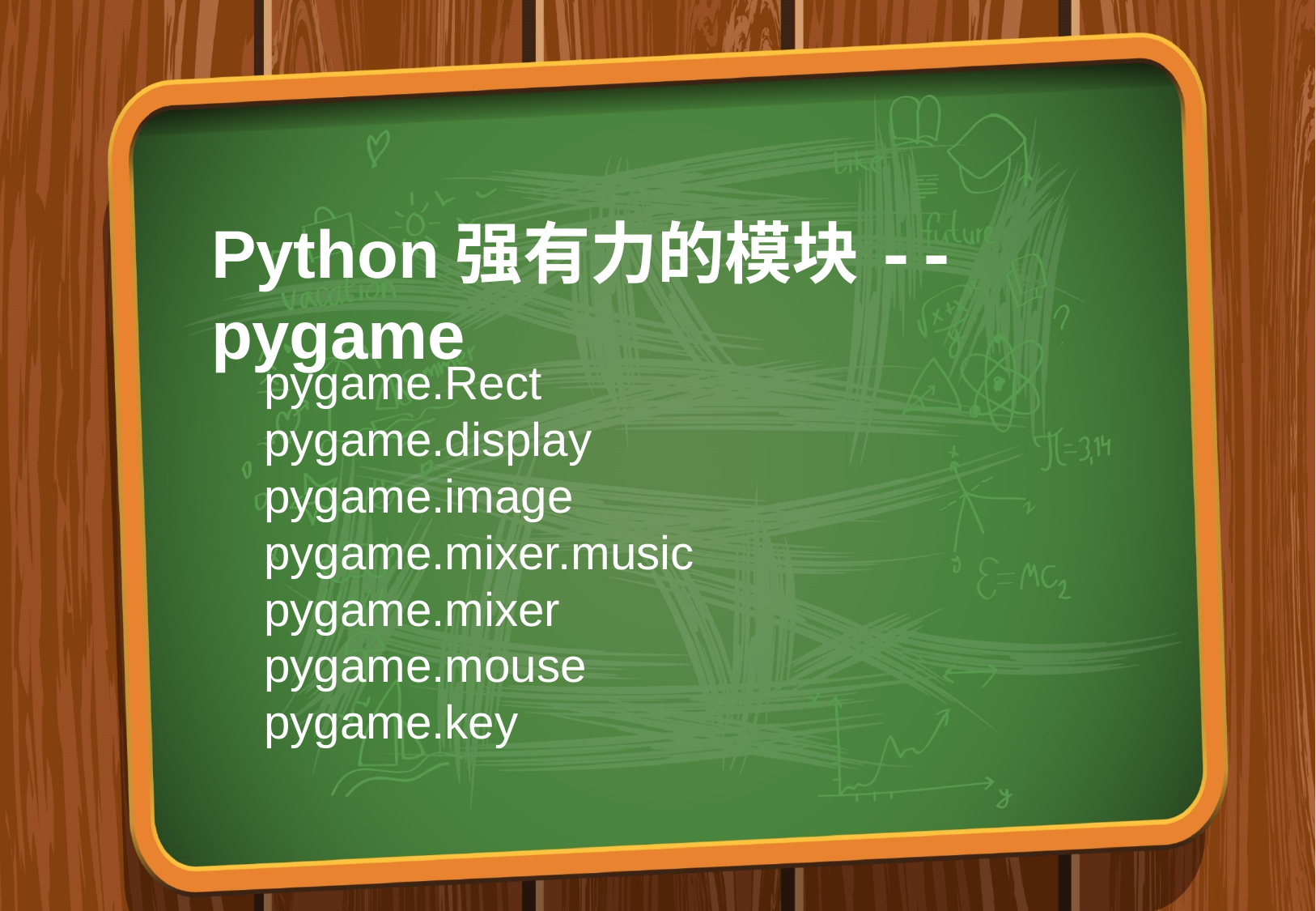

Python强有力的模块--pygame

pygame.Rect
pygame.display
pygame.image
pygame.mixer.music
pygame.mixer
pygame.mouse
pygame.key